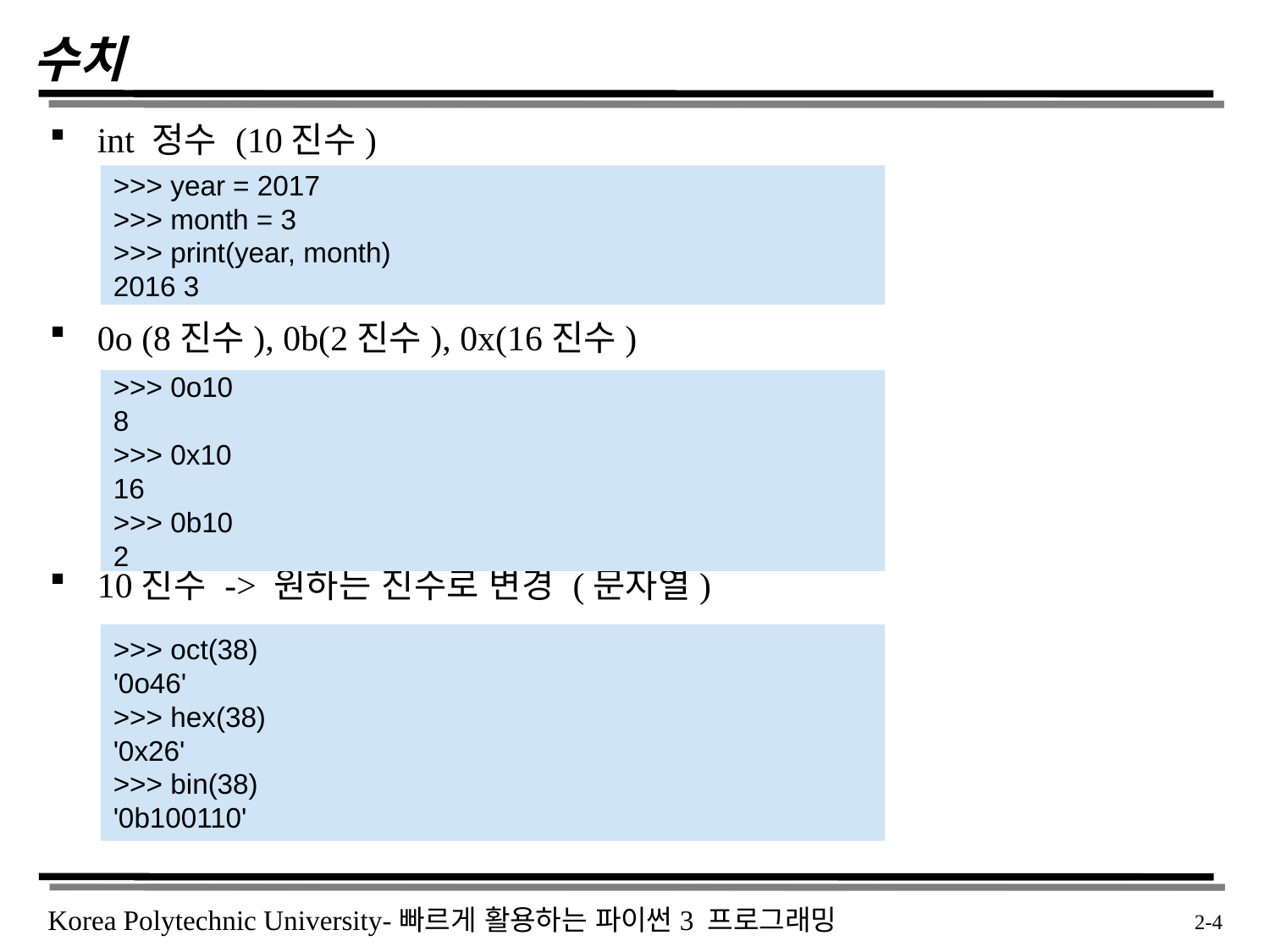

# 수치
int 정수 (10진수)

0o (8진수), 0b(2진수), 0x(16진수)

10진수 -> 원하는 진수로 변경 (문자열)
>>> year = 2017
>>> month = 3
>>> print(year, month)
2016 3
>>> 0o10
8
>>> 0x10
16
>>> 0b10
2
>>> oct(38)
'0o46'
>>> hex(38)
'0x26'
>>> bin(38)
'0b100110'
 2-4